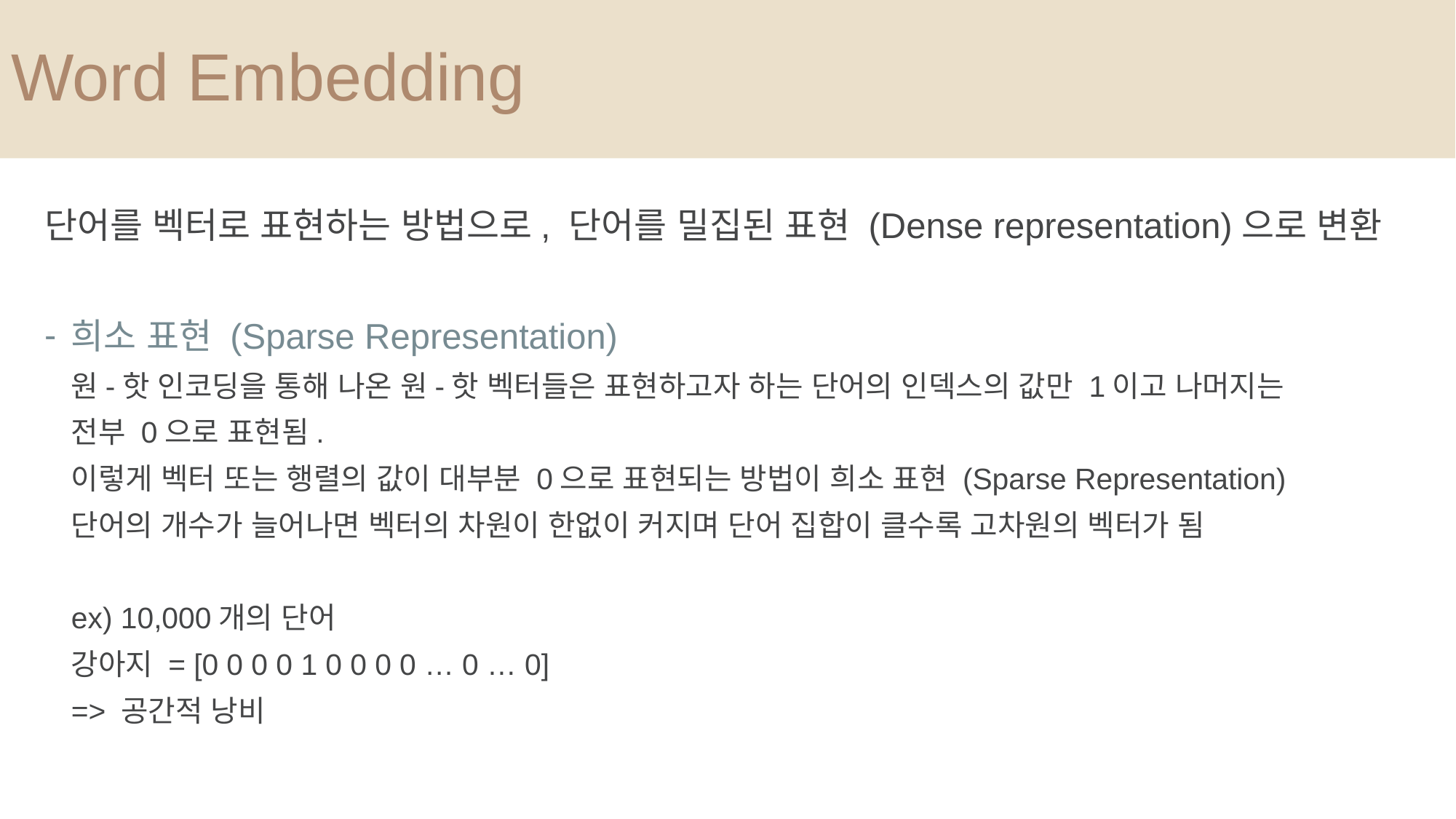

# Word Embedding
단어를 벡터로 표현하는 방법으로, 단어를 밀집된 표현 (Dense representation)으로 변환

희소 표현 (Sparse Representation)
원-핫 인코딩을 통해 나온 원-핫 벡터들은 표현하고자 하는 단어의 인덱스의 값만 1이고 나머지는
전부 0으로 표현됨.
이렇게 벡터 또는 행렬의 값이 대부분 0으로 표현되는 방법이 희소 표현 (Sparse Representation)
단어의 개수가 늘어나면 벡터의 차원이 한없이 커지며 단어 집합이 클수록 고차원의 벡터가 됨
ex) 10,000개의 단어
강아지 = [0 0 0 0 1 0 0 0 0 … 0 … 0]
=> 공간적 낭비